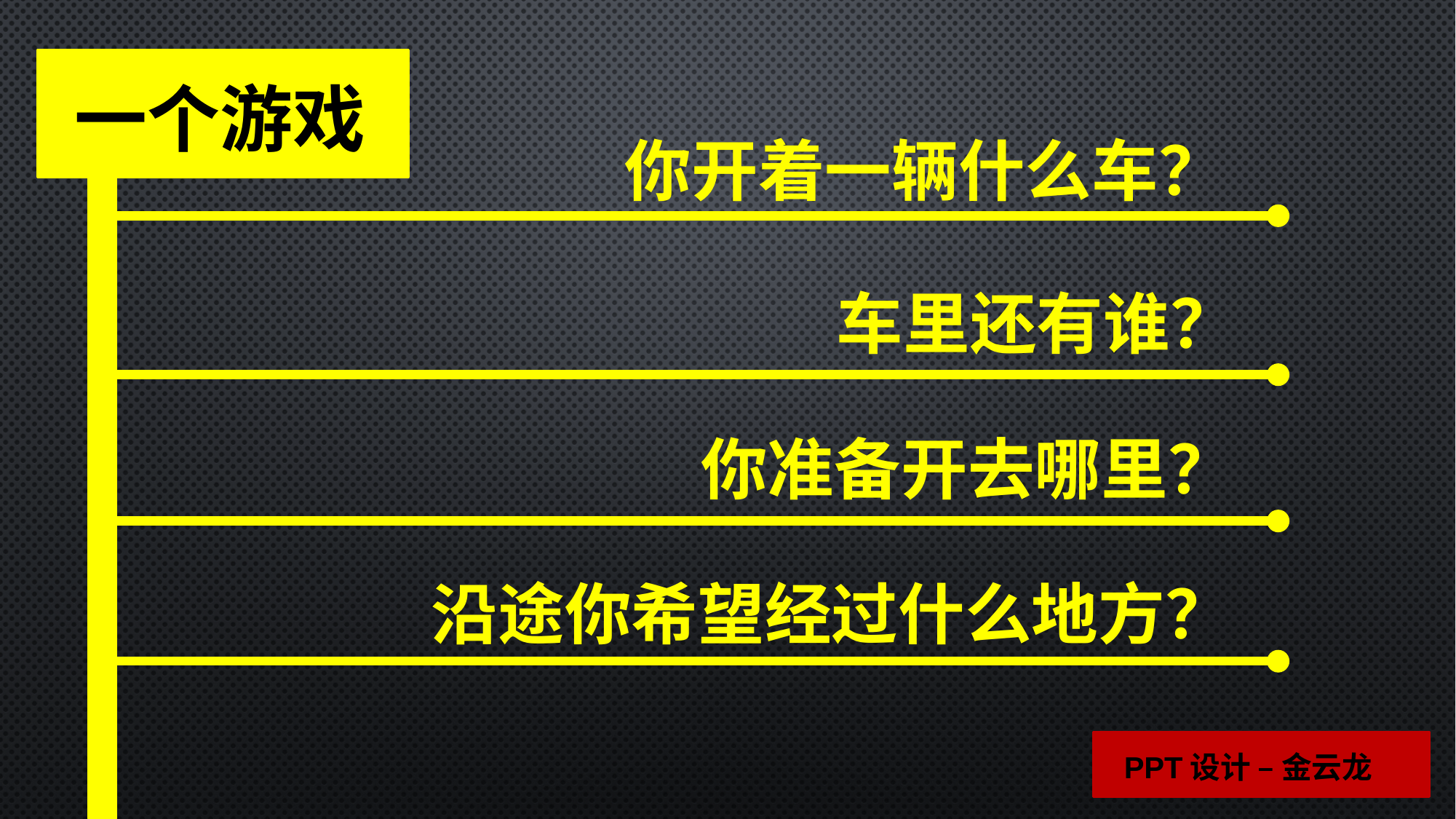

一个游戏
你开着一辆什么车？

车里还有谁？

你准备开去哪里？

沿途你希望经过什么地方？

PPT设计 – 金云龙